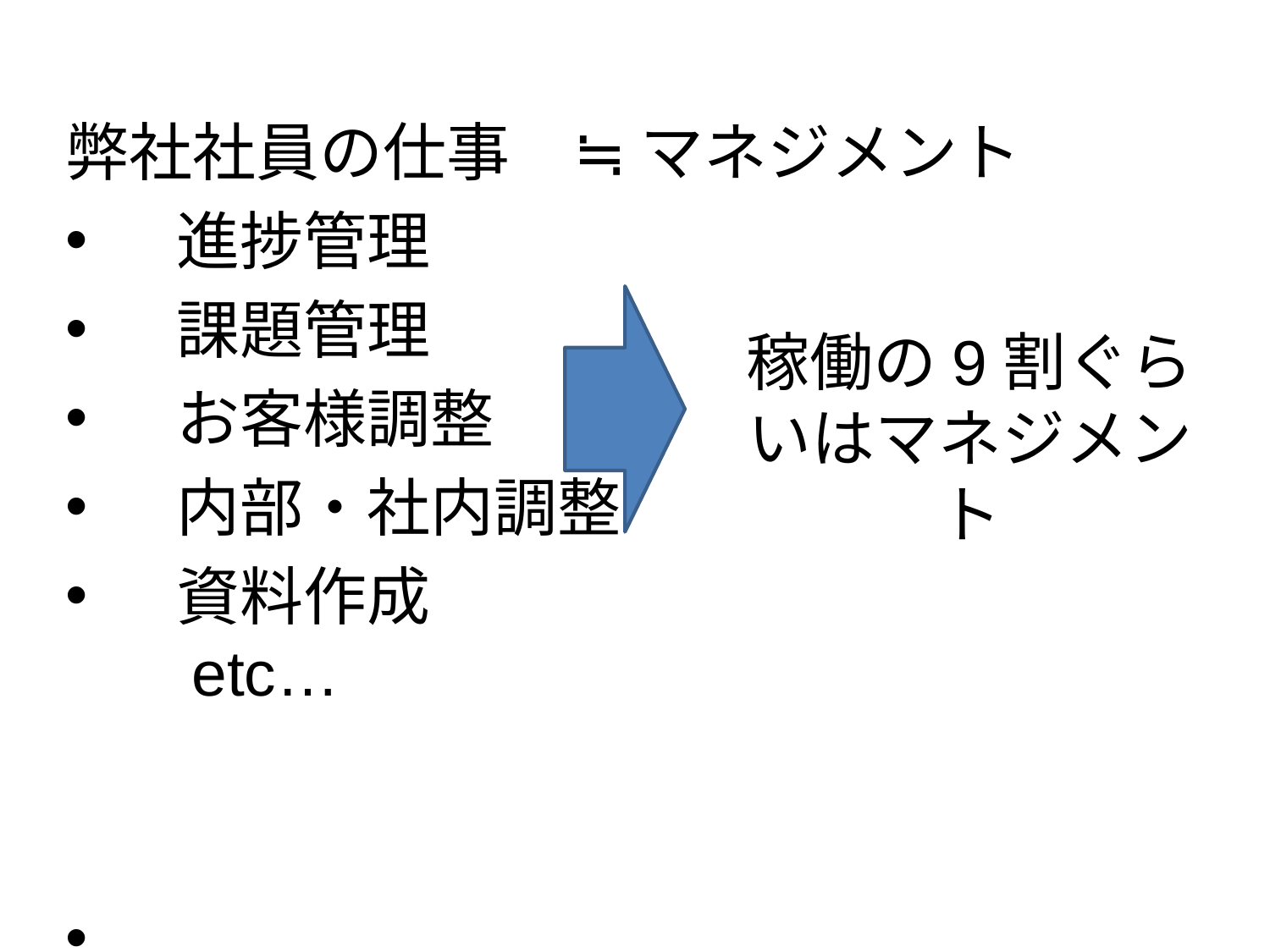

弊社社員の仕事　≒ マネジメント
　進捗管理
　課題管理
　お客様調整
　内部・社内調整
　資料作成
　etc…

稼働の9割ぐらいはマネジメント